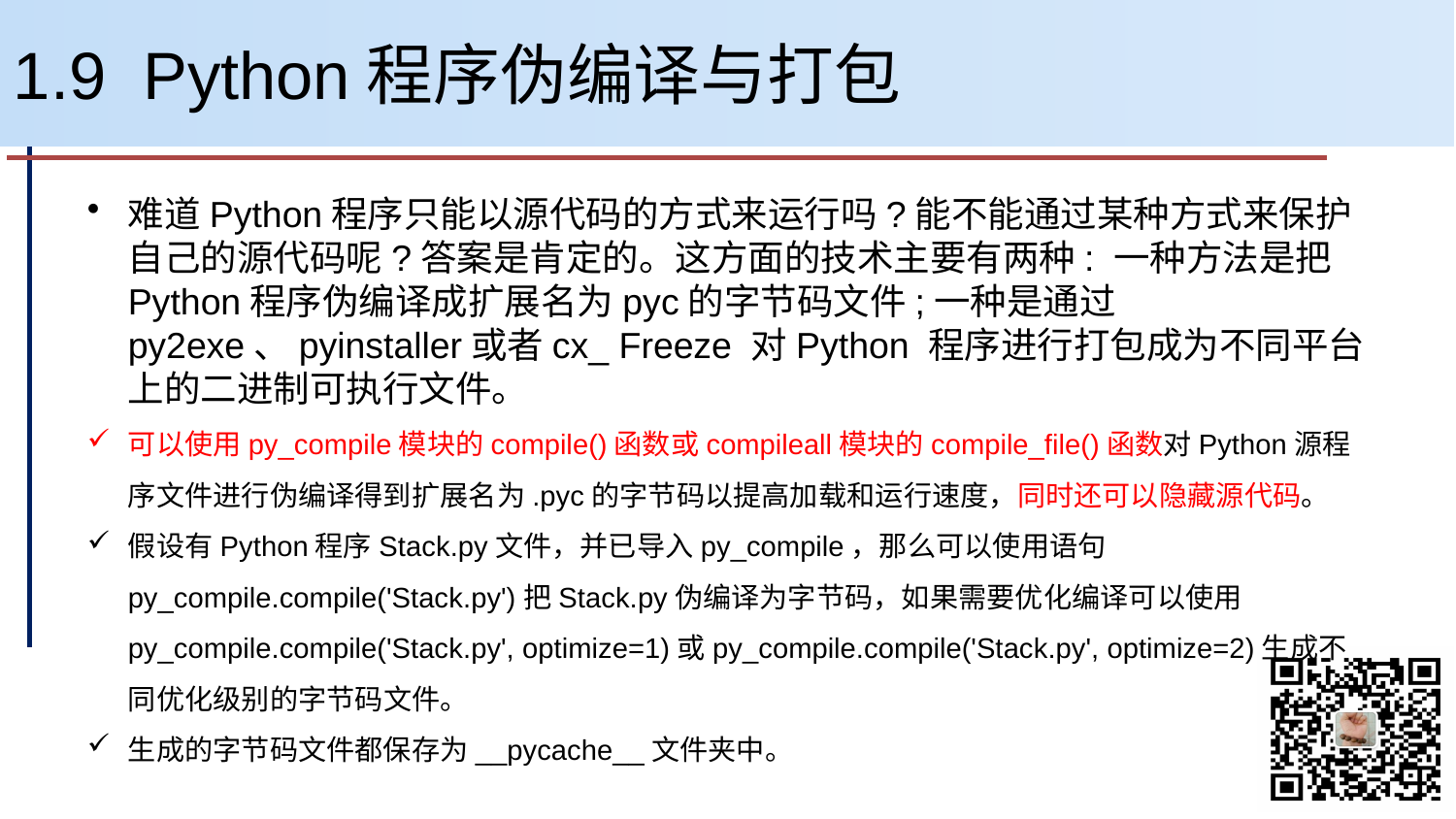

# 1.9  Python程序伪编译与打包
难道Python程序只能以源代码的方式来运行吗?能不能通过某种方式来保护自己的源代码呢?答案是肯定的。这方面的技术主要有两种: 一种方法是把Python程序伪编译成扩展名为pyc的字节码文件;一种是通过py2exe、pyinstaller或者cx_ Freeze 对Python 程序进行打包成为不同平台上的二进制可执行文件。
可以使用py_compile模块的compile()函数或compileall模块的compile_file()函数对Python源程序文件进行伪编译得到扩展名为.pyc的字节码以提高加载和运行速度，同时还可以隐藏源代码。
假设有Python程序Stack.py文件，并已导入py_compile，那么可以使用语句py_compile.compile('Stack.py')把Stack.py伪编译为字节码，如果需要优化编译可以使用py_compile.compile('Stack.py', optimize=1)或py_compile.compile('Stack.py', optimize=2)生成不同优化级别的字节码文件。
生成的字节码文件都保存为__pycache__文件夹中。